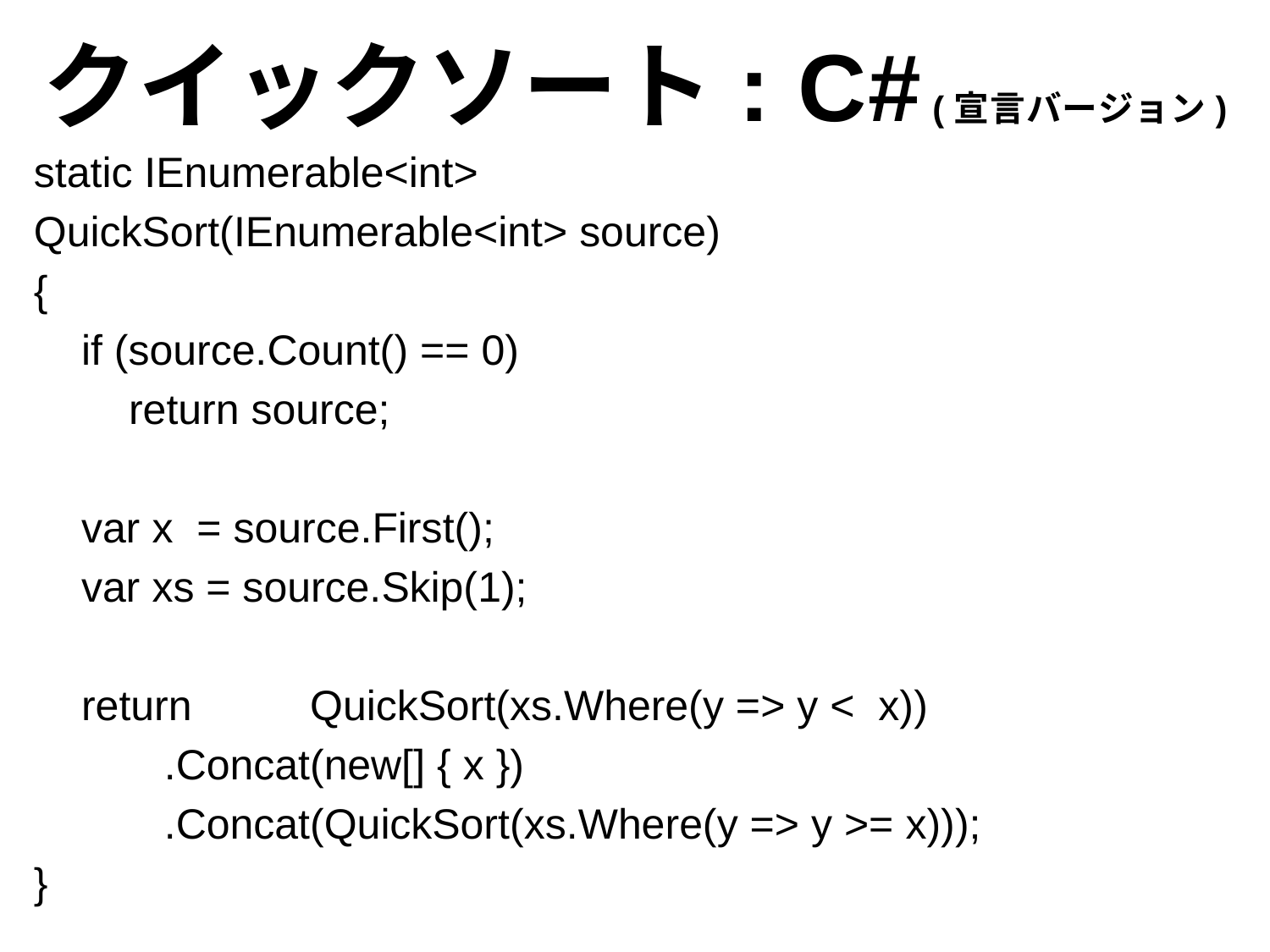

# クイックソート: C# (宣言バージョン)
static IEnumerable<int>
QuickSort(IEnumerable<int> source)
{
    if (source.Count() == 0)
        return source;

    var x  = source.First();
    var xs = source.Skip(1);

    return          QuickSort(xs.Where(y => y <  x))
           .Concat(new[] { x })
           .Concat(QuickSort(xs.Where(y => y >= x)));
}